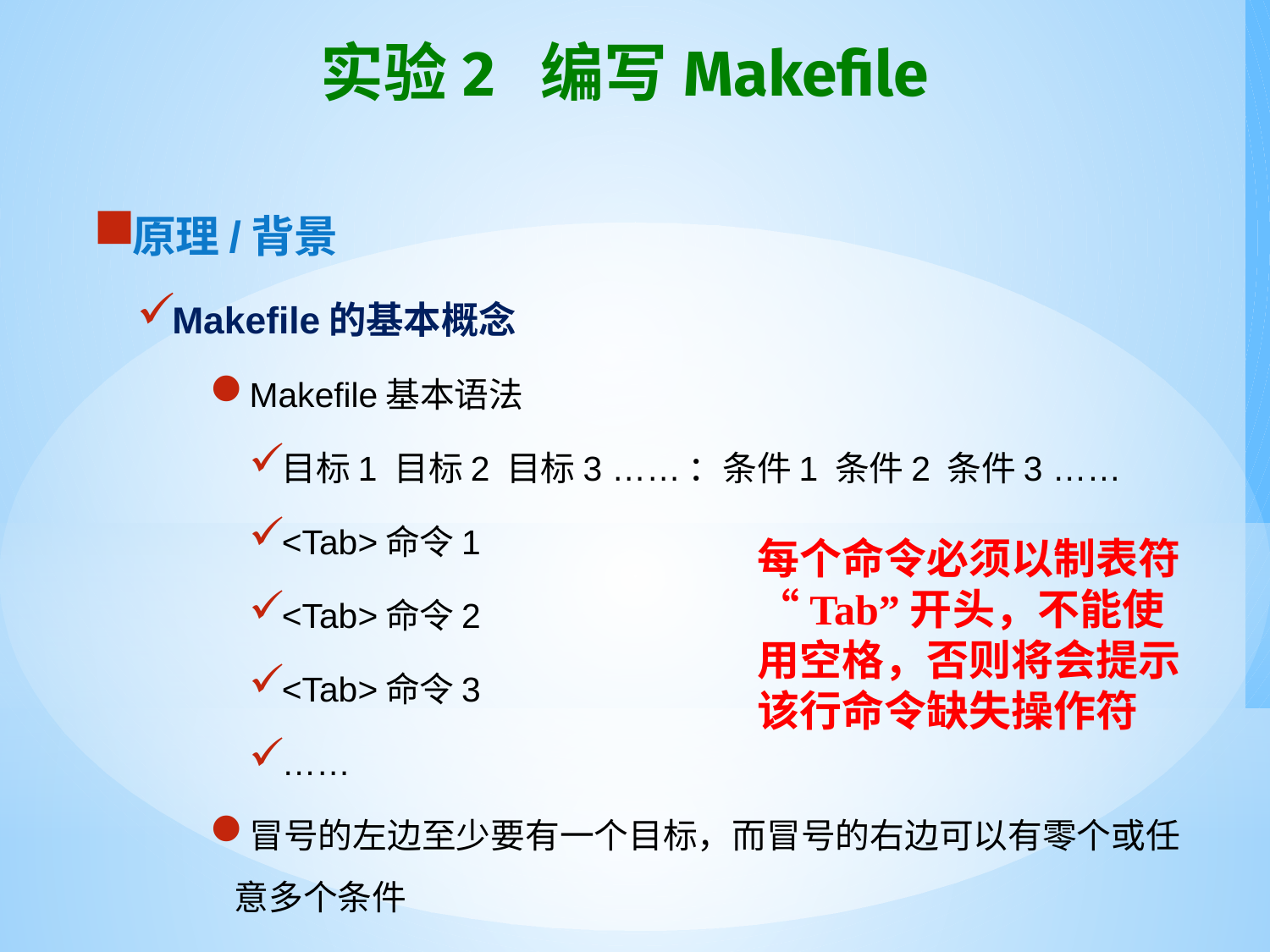

# 实验2  编写Makefile
原理/背景
Makefile的基本概念
Makefile基本语法
目标1 目标2 目标3 ……：条件1 条件2 条件3 ……
<Tab>命令1
<Tab>命令2
<Tab>命令3
……
冒号的左边至少要有一个目标，而冒号的右边可以有零个或任意多个条件
每个命令必须以制表符“Tab”开头，不能使用空格，否则将会提示该行命令缺失操作符